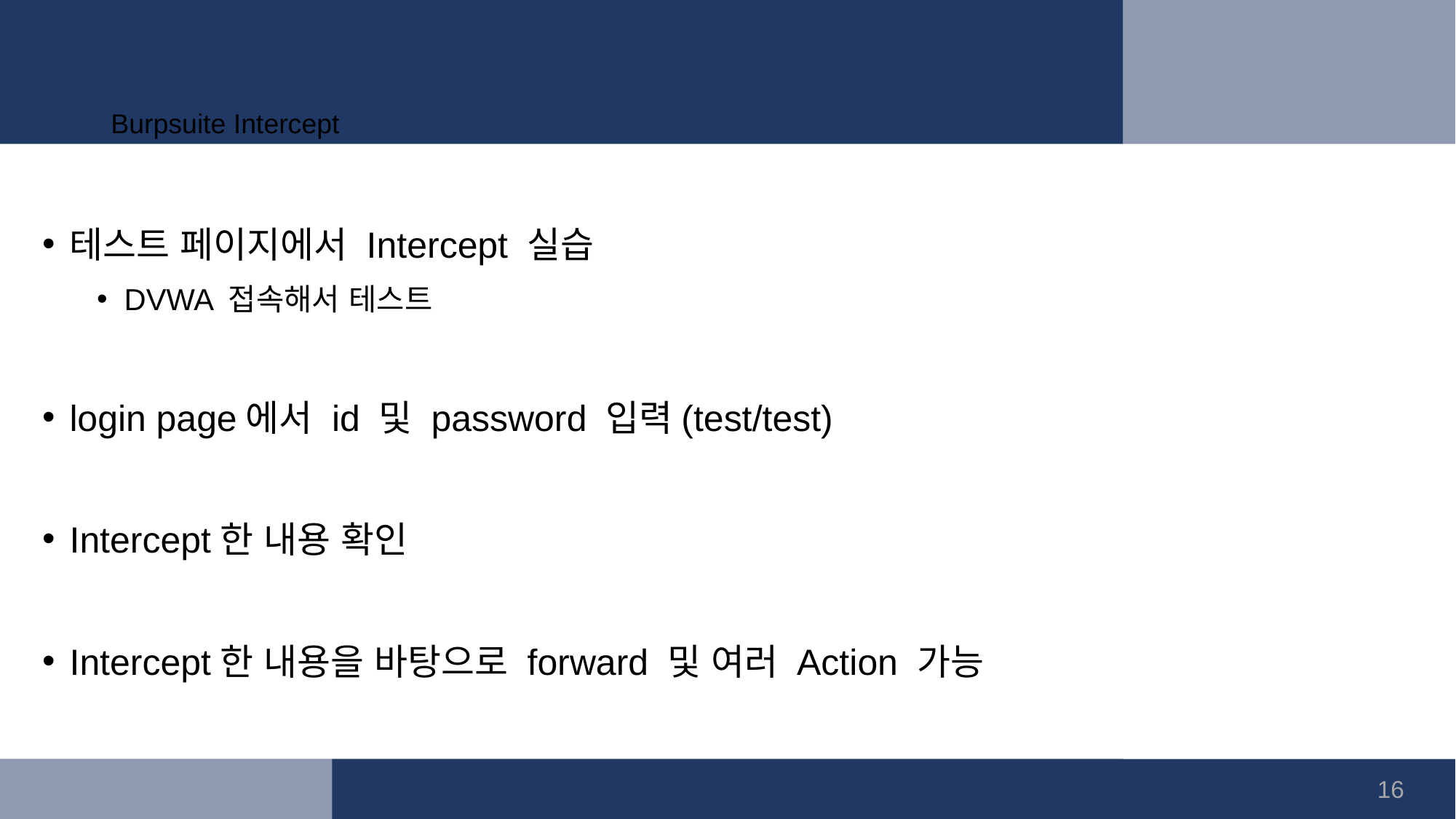

# Burpsuite Intercept
테스트 페이지에서 Intercept 실습
DVWA 접속해서 테스트

login page에서 id 및 password 입력(test/test)

Intercept한 내용 확인

Intercept한 내용을 바탕으로 forward 및 여러 Action 가능
16